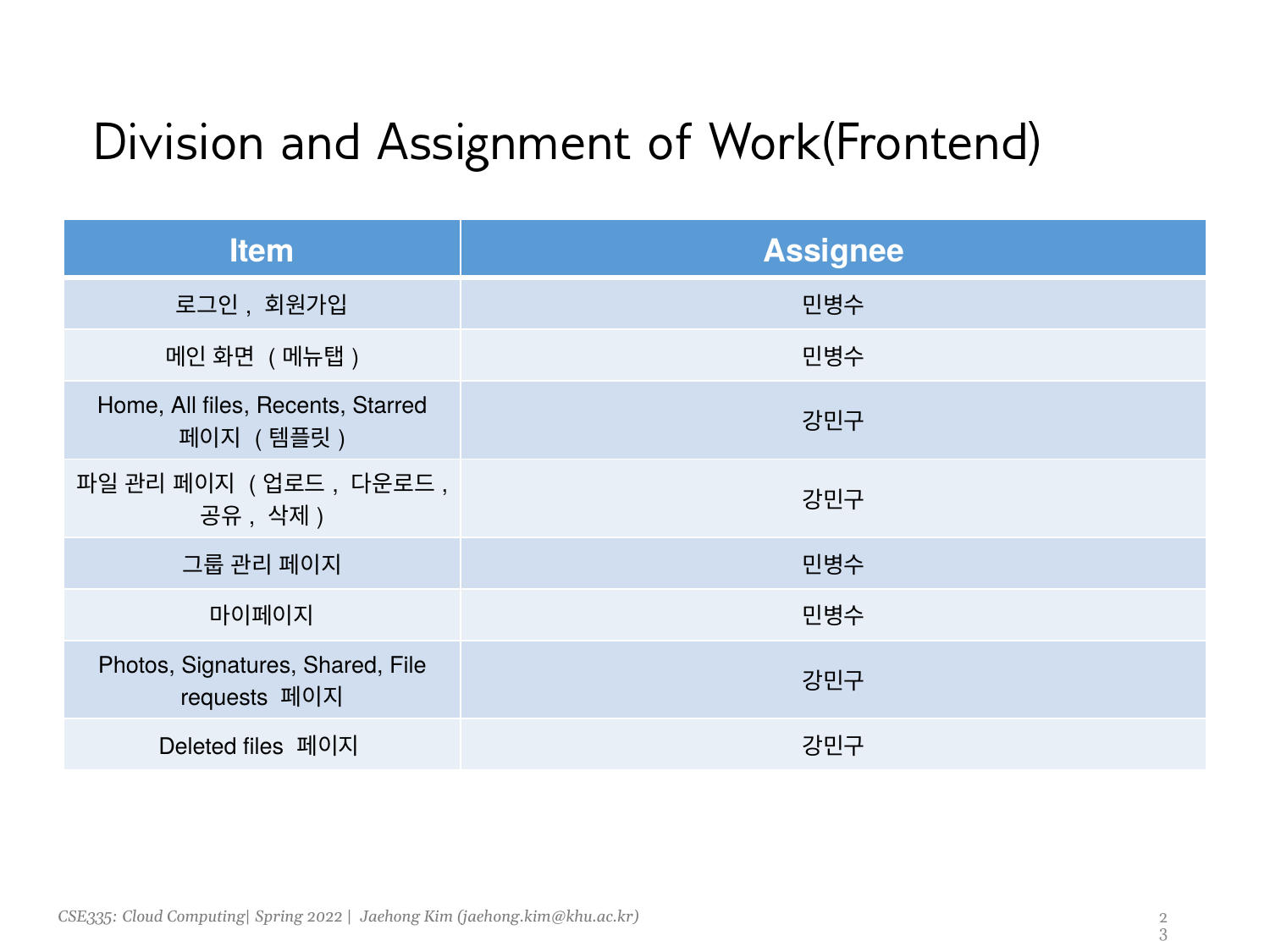

# Division and Assignment of Work(Frontend)
| Item | Assignee |
| --- | --- |
| 로그인, 회원가입 | 민병수 |
| 메인 화면 (메뉴탭) | 민병수 |
| Home, All files, Recents, Starred 페이지 (템플릿) | 강민구 |
| 파일 관리 페이지 (업로드, 다운로드, 공유, 삭제) | 강민구 |
| 그룹 관리 페이지 | 민병수 |
| 마이페이지 | 민병수 |
| Photos, Signatures, Shared, File requests 페이지 | 강민구 |
| Deleted files 페이지 | 강민구 |
23